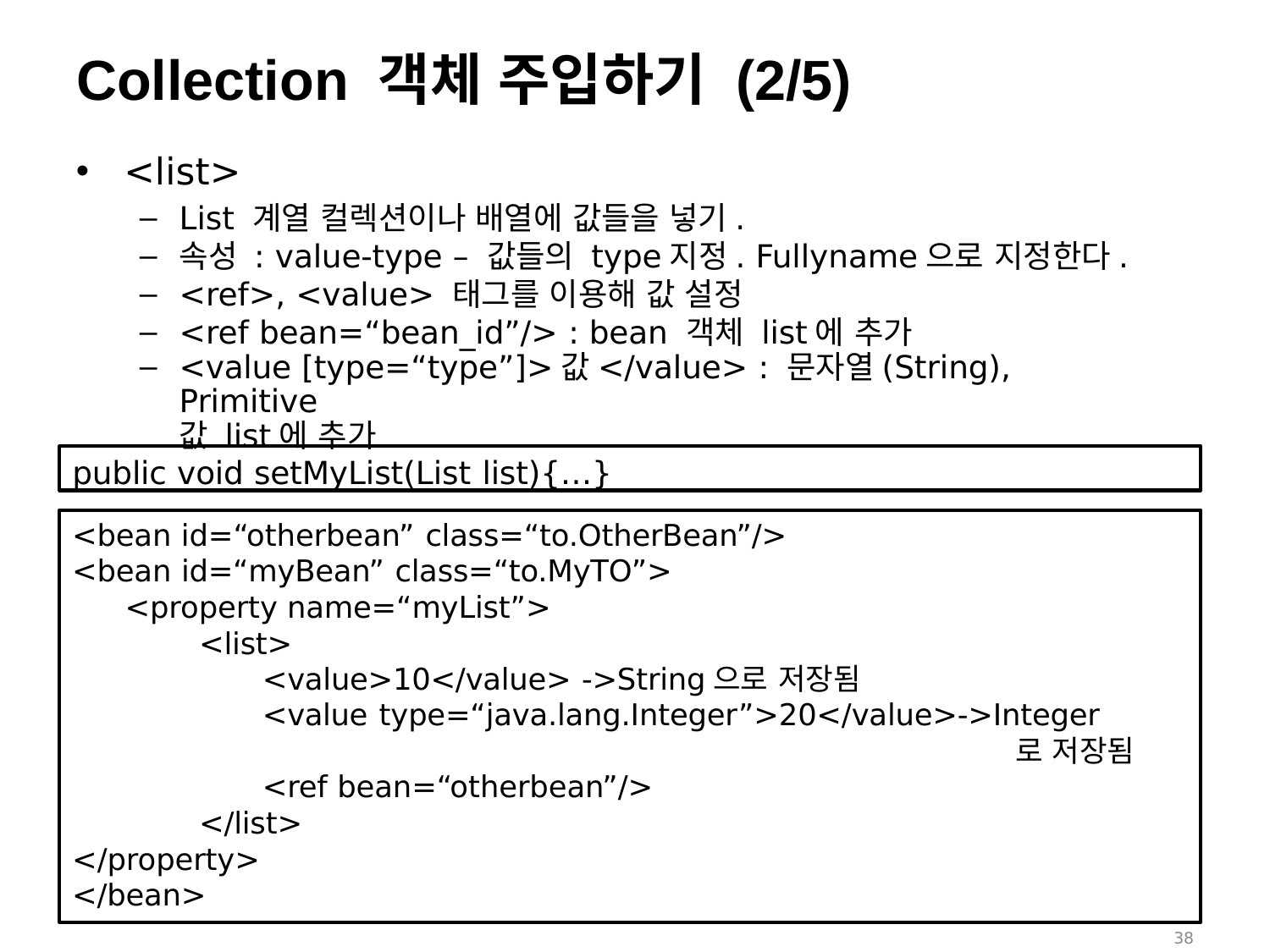

# Collection 객체 주입하기 (2/5)
<list>
List 계열 컬렉션이나 배열에 값들을 넣기.
속성 : value-type – 값들의 type지정. Fullyname으로 지정한다.
<ref>, <value> 태그를 이용해 값 설정
<ref bean=“bean_id”/> : bean 객체 list에 추가
<value [type=“type”]>값</value> : 문자열(String), Primitive
값 list에 추가
public void setMyList(List list){…}

<bean id=“otherbean” class=“to.OtherBean”/>
<bean id=“myBean” class=“to.MyTO”>
<property name=“myList”>
<list>
<value>10</value> ->String으로 저장됨
<value type=“java.lang.Integer”>20</value>->Integer
로 저장됨
<ref bean=“otherbean”/>
</list>
</property>
</bean>
38